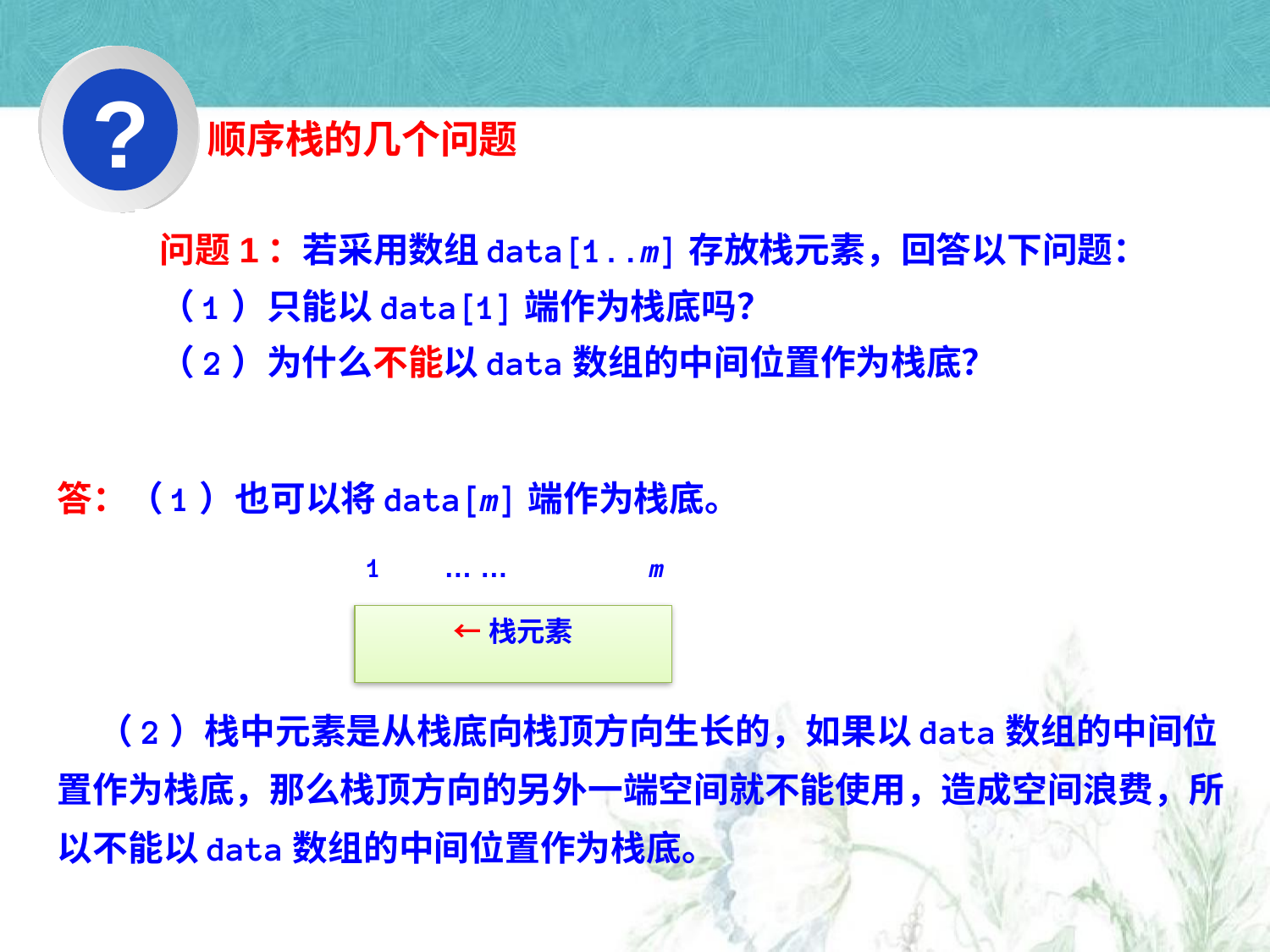

?
顺序栈的几个问题
问题1：若采用数组data[1..m]存放栈元素，回答以下问题：
（1）只能以data[1]端作为栈底吗？
（2）为什么不能以data数组的中间位置作为栈底？
答：（1）也可以将data[m]端作为栈底。

    （2）栈中元素是从栈底向栈顶方向生长的，如果以data数组的中间位置作为栈底，那么栈顶方向的另外一端空间就不能使用，造成空间浪费，所以不能以data数组的中间位置作为栈底。
1
… …
m
←栈元素